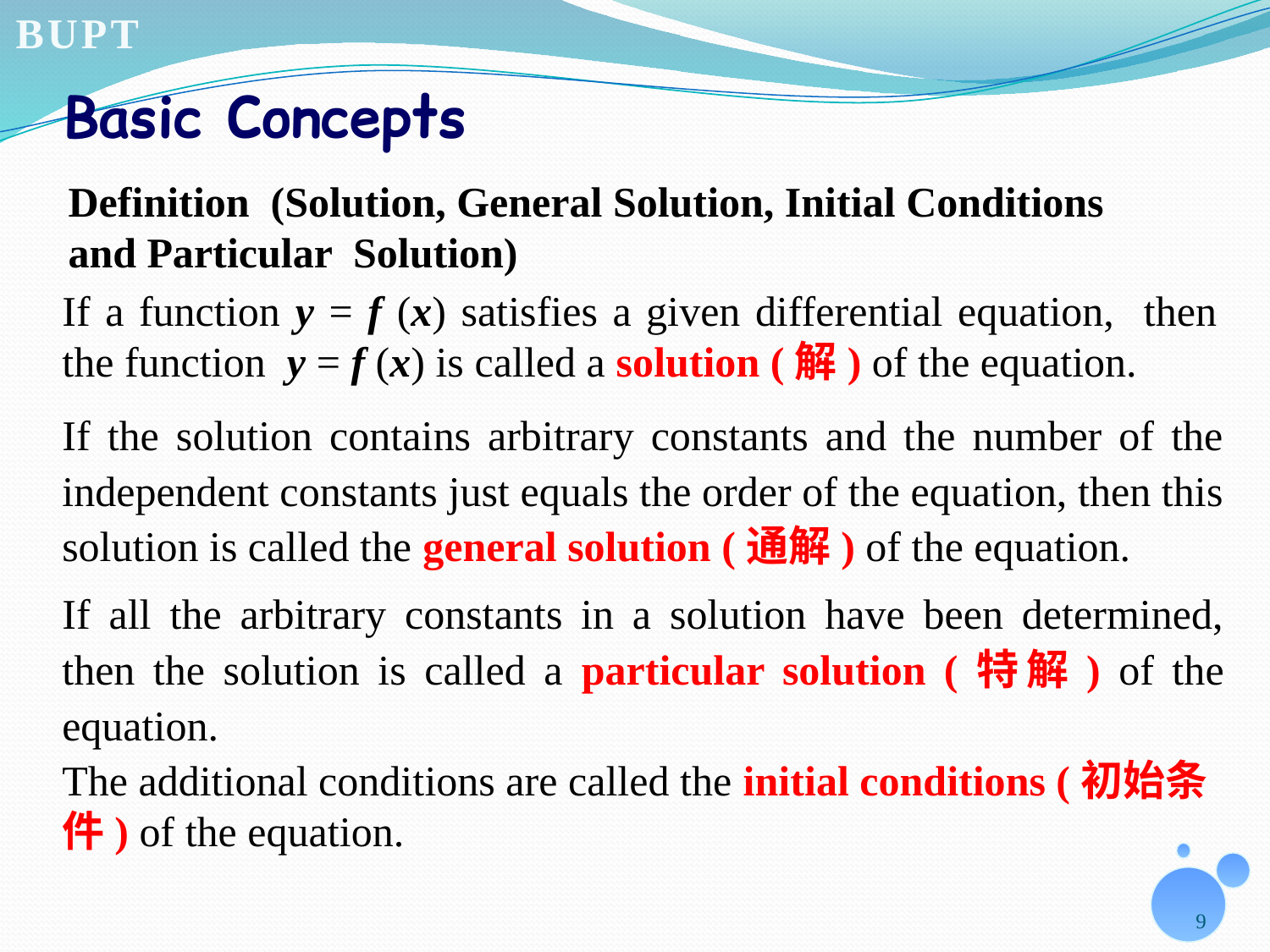

# Basic Concepts
Definition  (Solution, General Solution, Initial Conditions and Particular  Solution)
If a function y = f (x) satisfies a given differential equation,  then the function  y = f (x) is called a solution (解) of the equation.
If the solution contains arbitrary constants and the number of the independent constants just equals the order of the equation, then this solution is called the general solution (通解) of the equation.
If all the arbitrary constants in a solution have been determined, then the solution is called a particular solution (特解) of the equation.
The additional conditions are called the initial conditions (初始条件) of the equation.
9